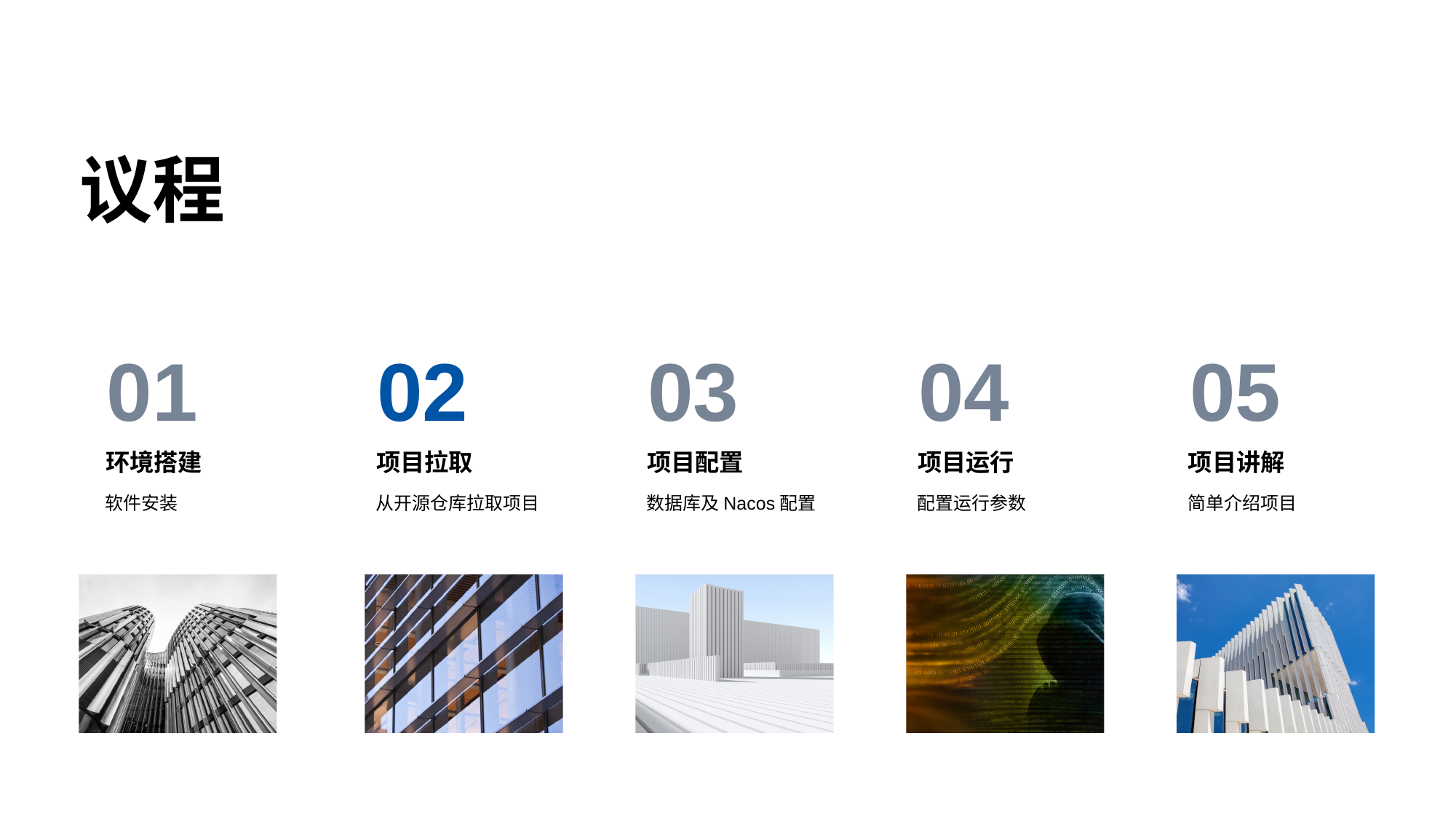

议程
01
环境搭建
软件安装

02
项目拉取
从开源仓库拉取项目

03
项目配置
数据库及Nacos配置

04
项目运行
配置运行参数

05
项目讲解
简单介绍项目